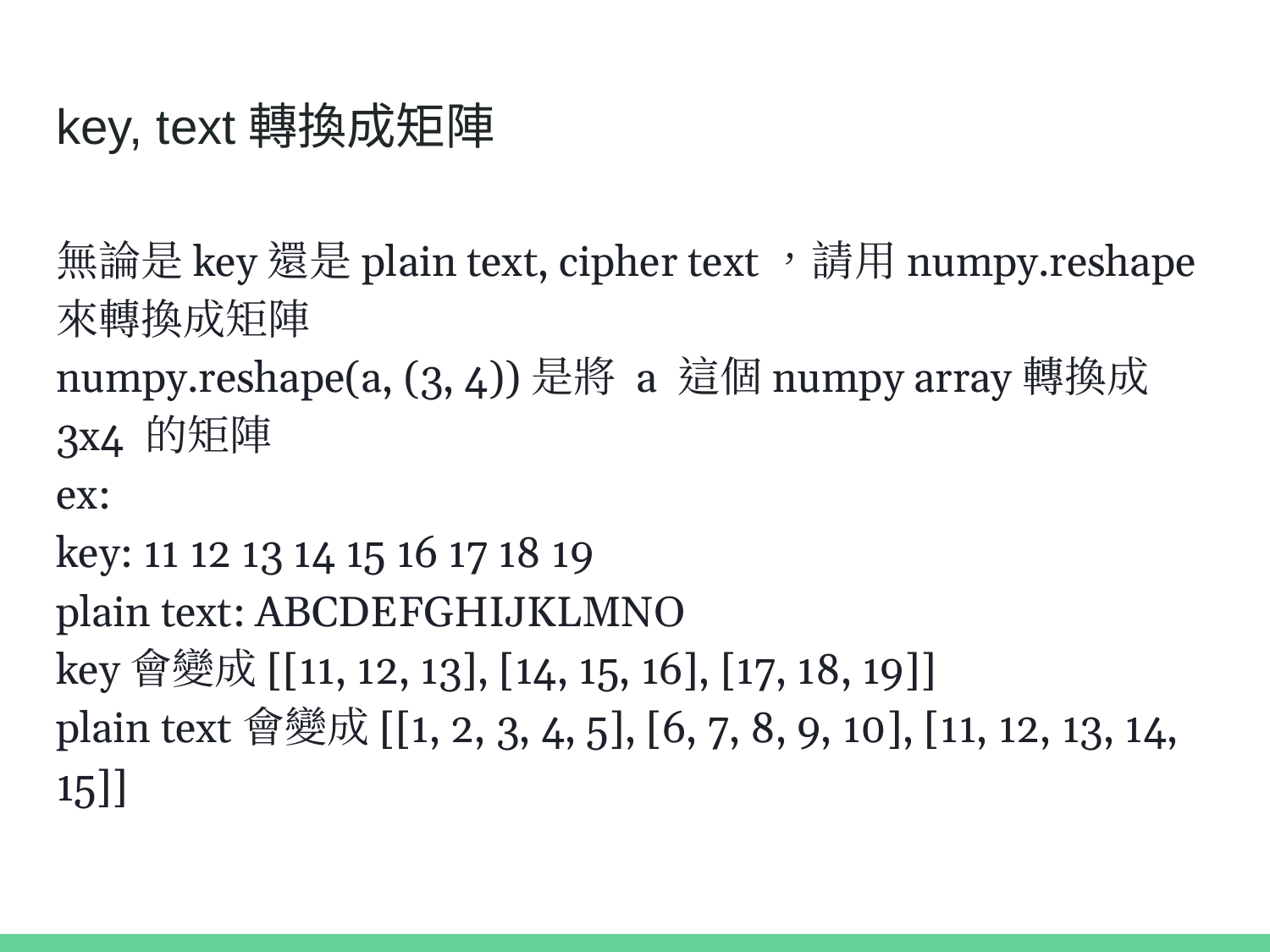

# key, text轉換成矩陣
無論是key還是plain text, cipher text，請用numpy.reshape來轉換成矩陣
numpy.reshape(a, (3, 4))是將 a 這個numpy array轉換成 3x4 的矩陣
ex:
key: 11 12 13 14 15 16 17 18 19
plain text: ABCDEFGHIJKLMNO
key會變成[[11, 12, 13], [14, 15, 16], [17, 18, 19]]
plain text會變成[[1, 2, 3, 4, 5], [6, 7, 8, 9, 10], [11, 12, 13, 14, 15]]